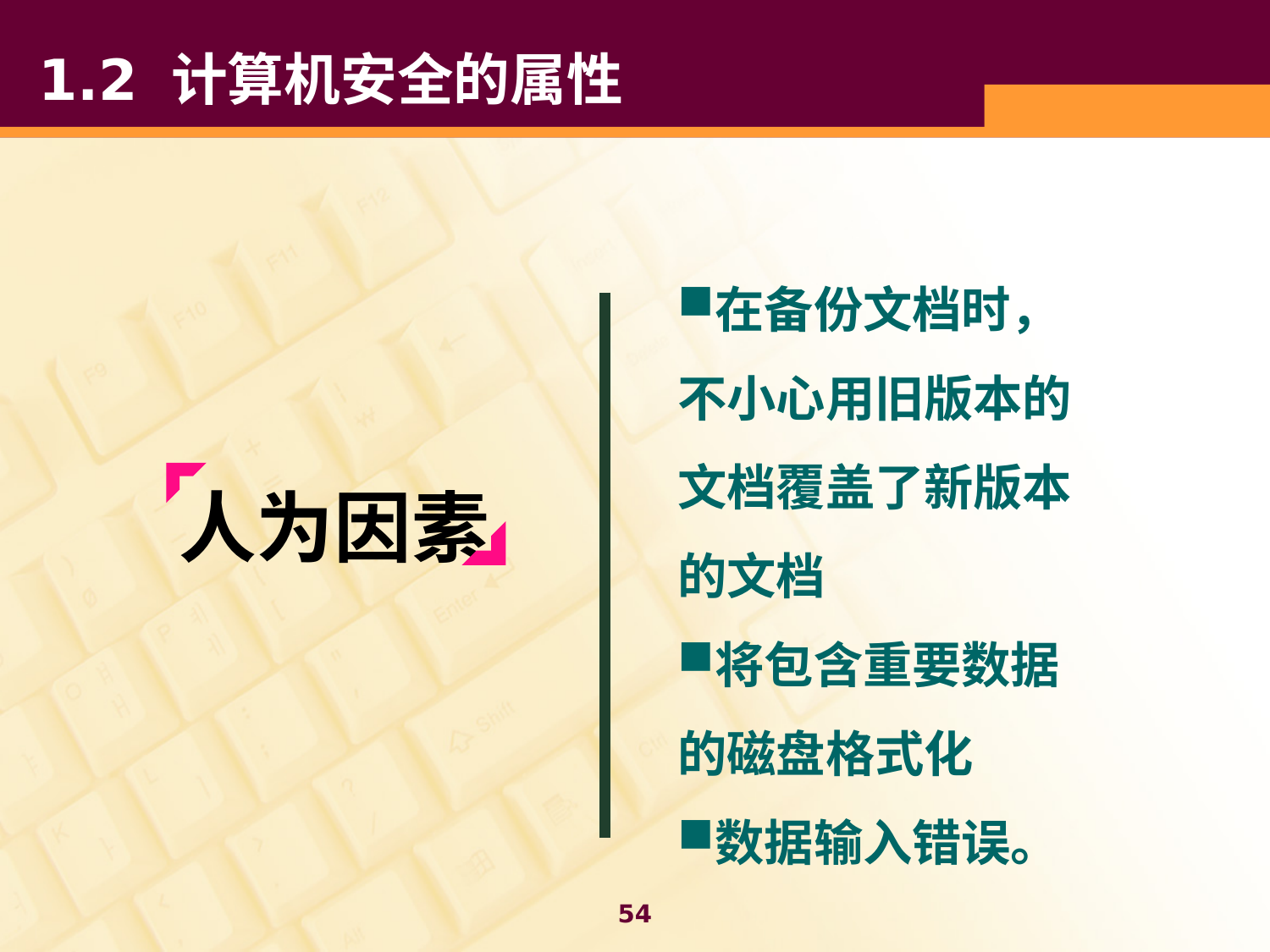

# 1.2 计算机安全的属性

在备份文档时，不小心用旧版本的文档覆盖了新版本的文档
将包含重要数据的磁盘格式化
数据输入错误。
   人为因素